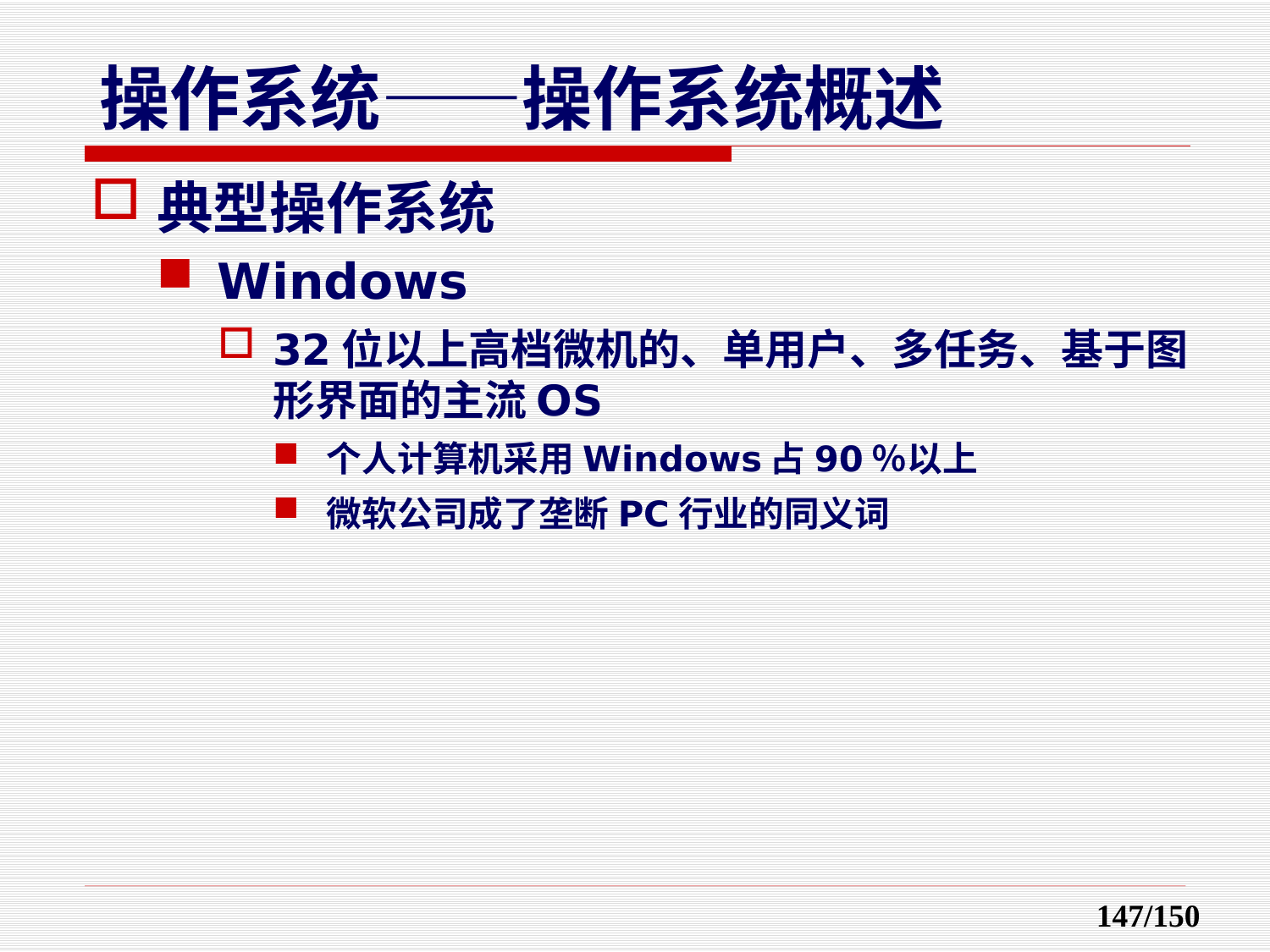

典型操作系统
Windows
32位以上高档微机的、单用户、多任务、基于图形界面的主流OS
个人计算机采用Windows占90％以上
微软公司成了垄断PC行业的同义词